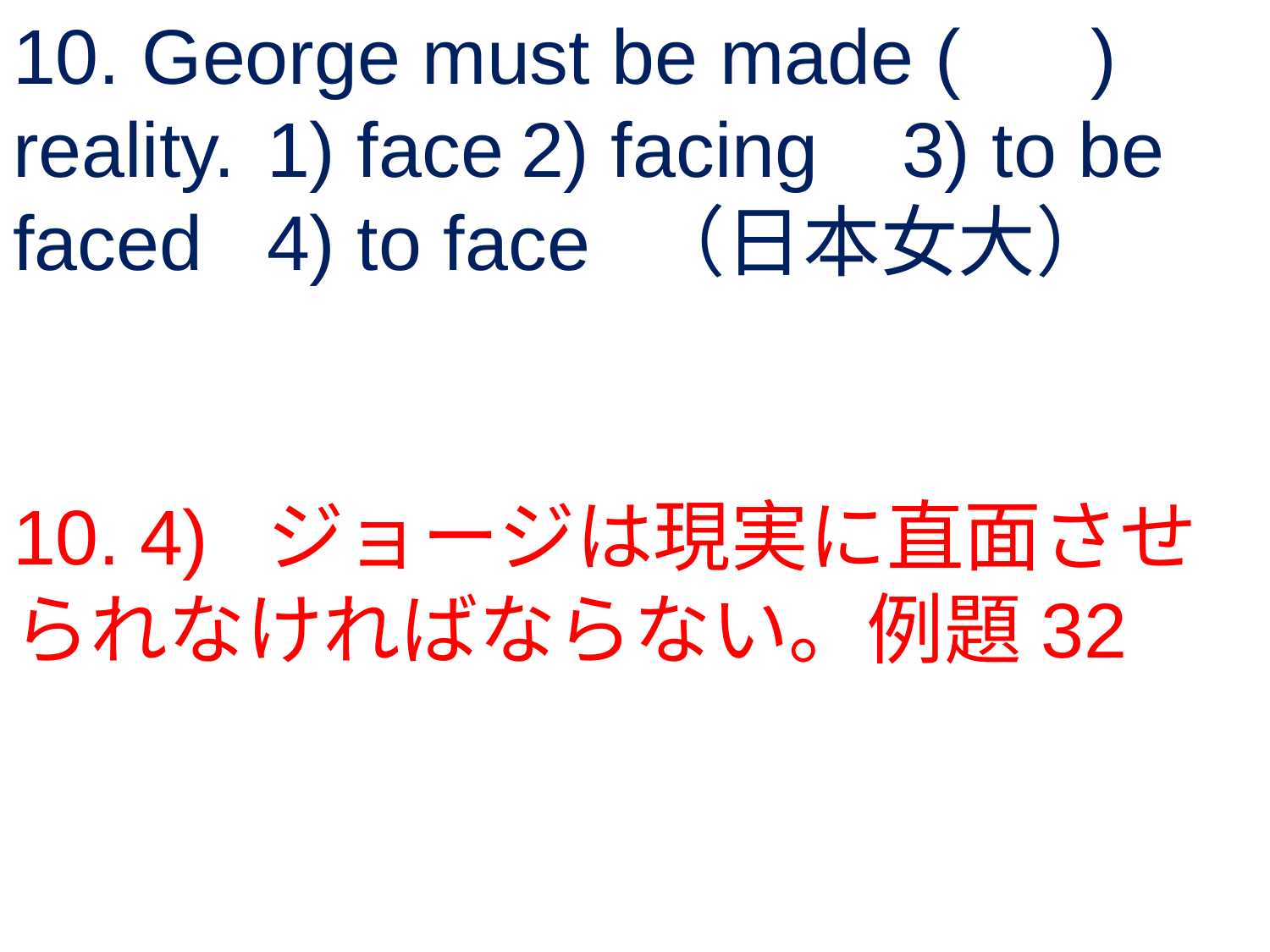

# 10. George must be made (      ) reality.	1) face	2) facing	3) to be faced	4) to face	（日本女大）
10.	4) 	ジョージは現実に直面させられなければならない。例題32